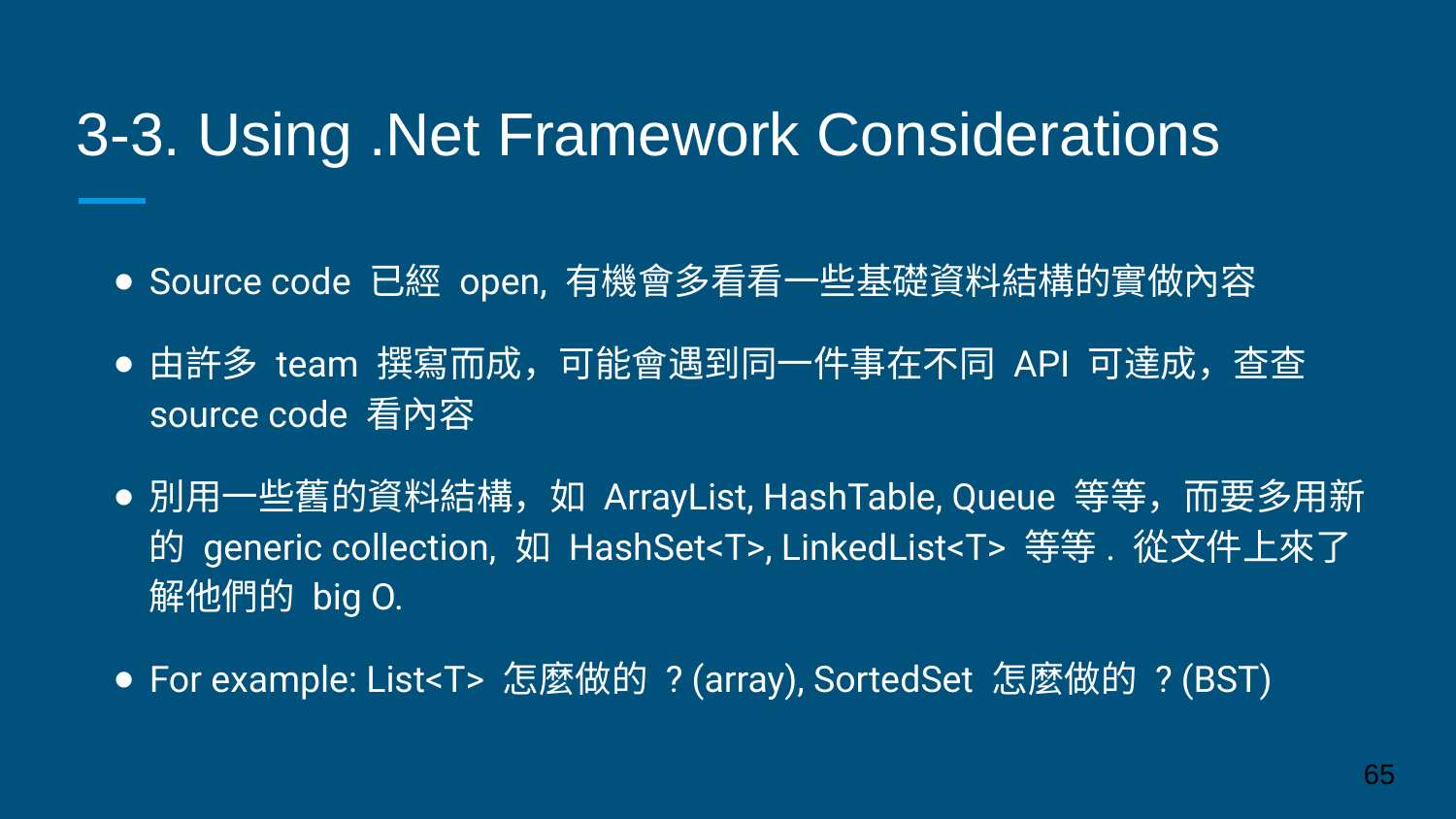

# 3-3. Using .Net Framework Considerations
Source code 已經 open, 有機會多看看一些基礎資料結構的實做內容
由許多 team 撰寫而成，可能會遇到同一件事在不同 API 可達成，查查 source code 看內容
別用一些舊的資料結構，如 ArrayList, HashTable, Queue 等等，而要多用新的 generic collection, 如 HashSet<T>, LinkedList<T> 等等. 從文件上來了解他們的 big O.
For example: List<T> 怎麼做的 ? (array), SortedSet 怎麼做的 ? (BST)
65